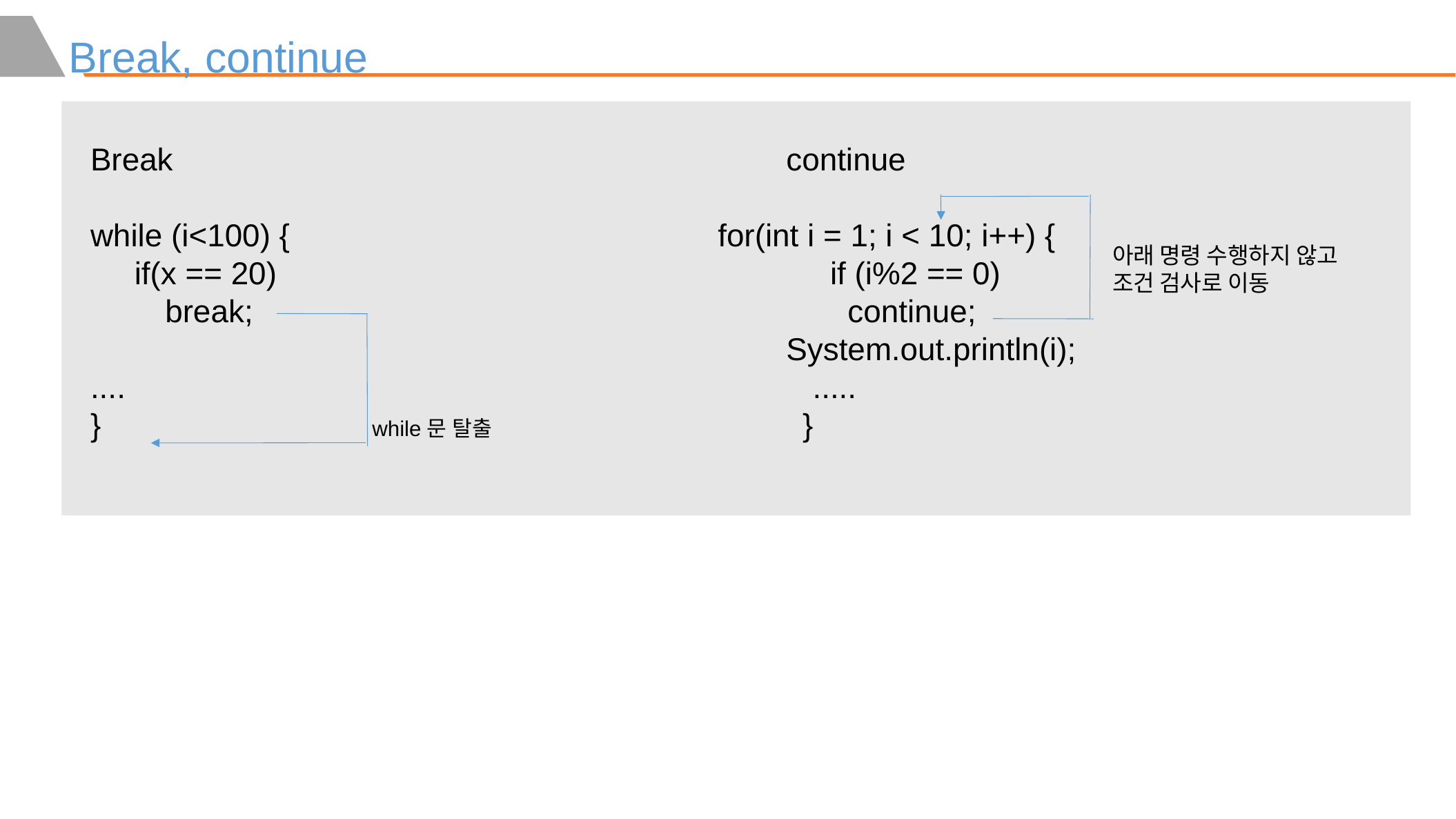

Break, continue

Break						continue

while (i<100) {				    for(int i = 1; i < 10; i++) {
     if(x == 20)				      	     if (i%2 == 0)
	break;						       continue;
							System.out.println(i);
....							   .....
}			while문 탈출			 }

아래 명령 수행하지 않고
조건 검사로 이동